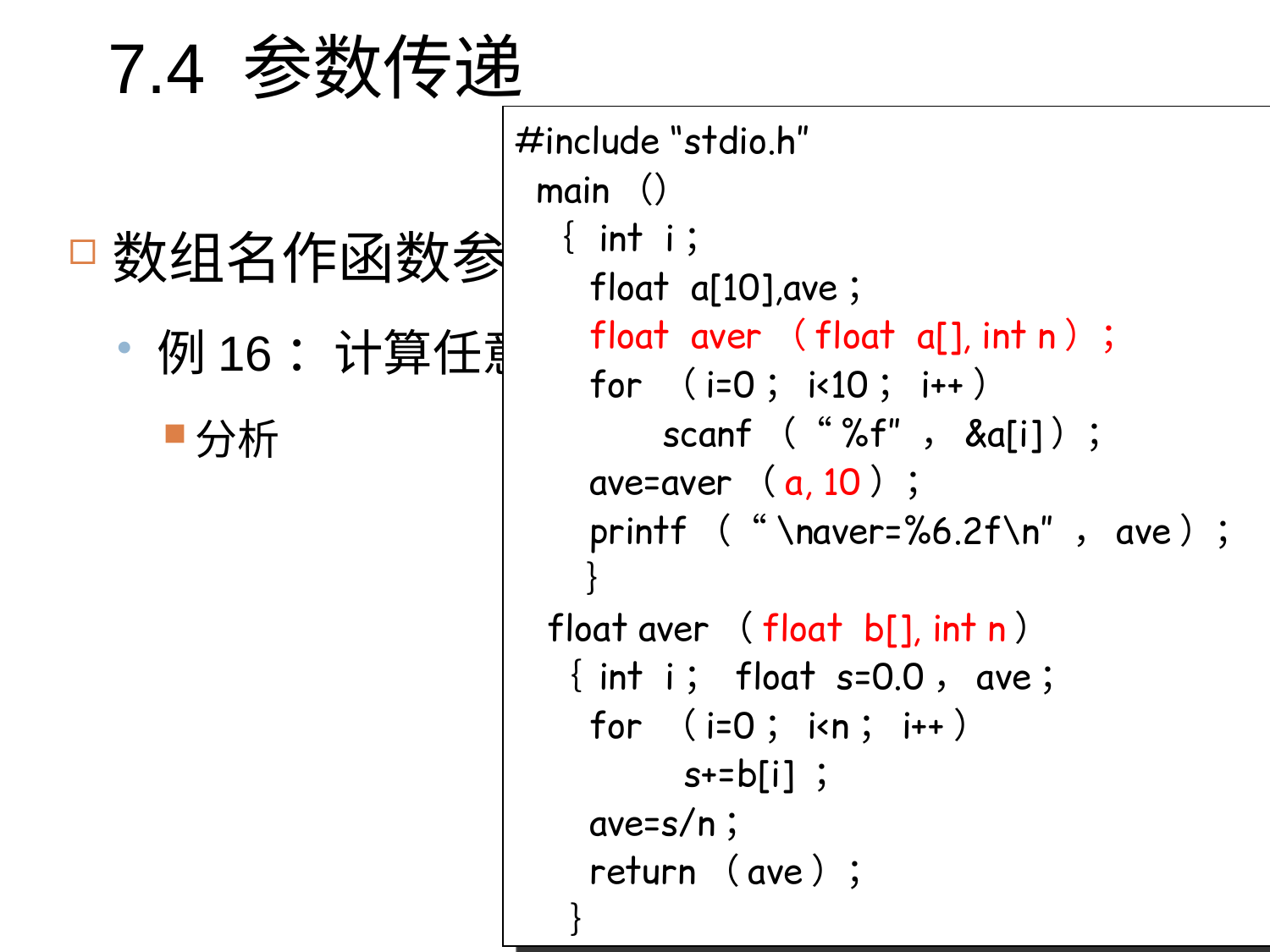

# 7.4 参数传递
#include “stdio.h”
  main（）
  ｛  int  i；
       float  a[10],ave；
       float  aver（float  a[], int n）；
       for （i=0；i<10；i++）
              scanf（“%f” ，&a[i]）；
       ave=aver（a, 10）；
       printf（“\naver=%6.2f\n” ，ave）；
        ｝
   float aver（float  b[], int n）
   ｛ int  i； float  s=0.0，ave；
       for （i=0；i<n；i++）
                s+=b[i] ；
       ave=s/n；
       return（ave）；
      ｝
数组名作函数参数
例16：计算任意输入10个数的平均值
分析